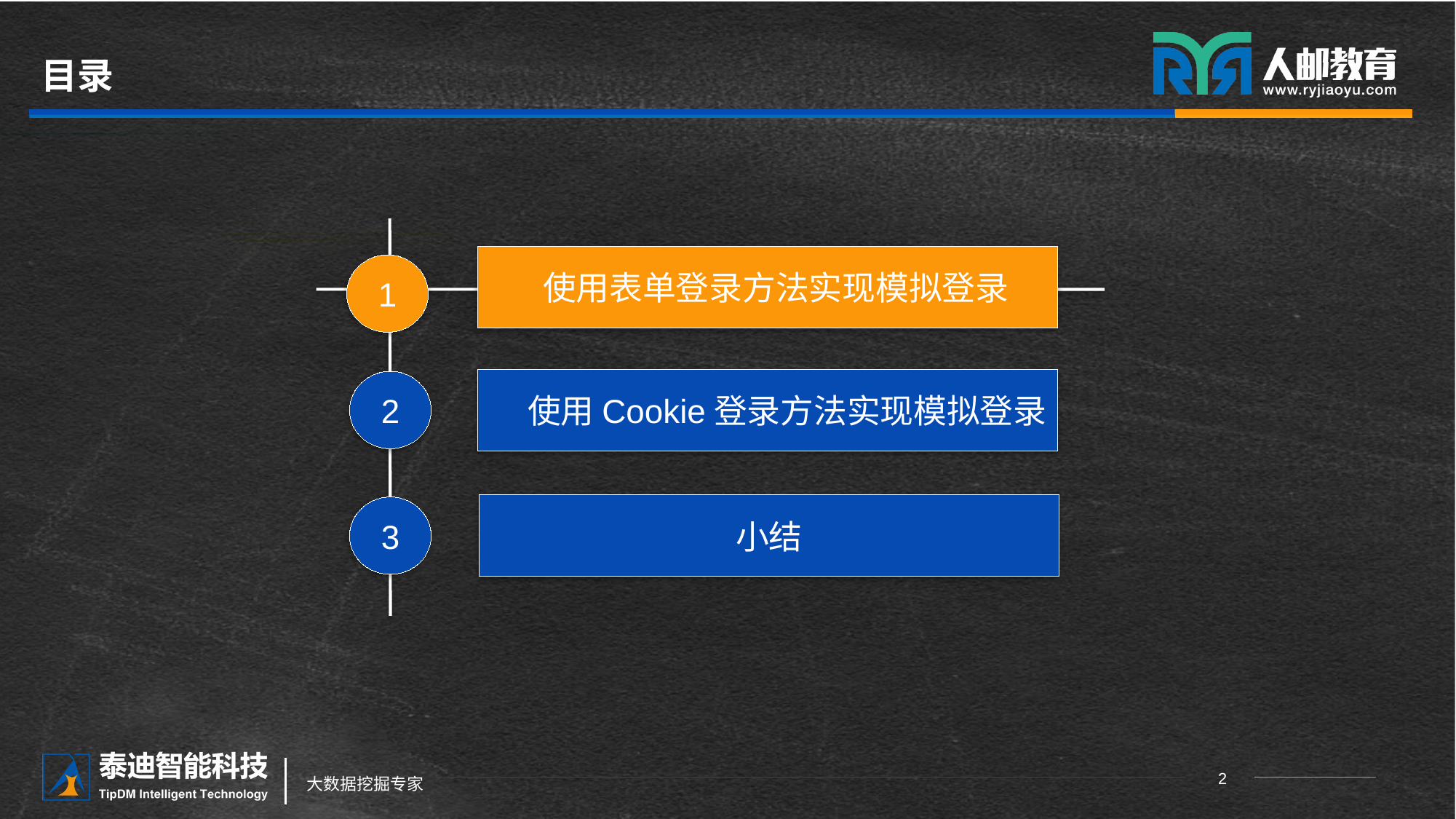

# 目录
使用表单登录方法实现模拟登录
1

使用Cookie登录方法实现模拟登录
2
小结
3